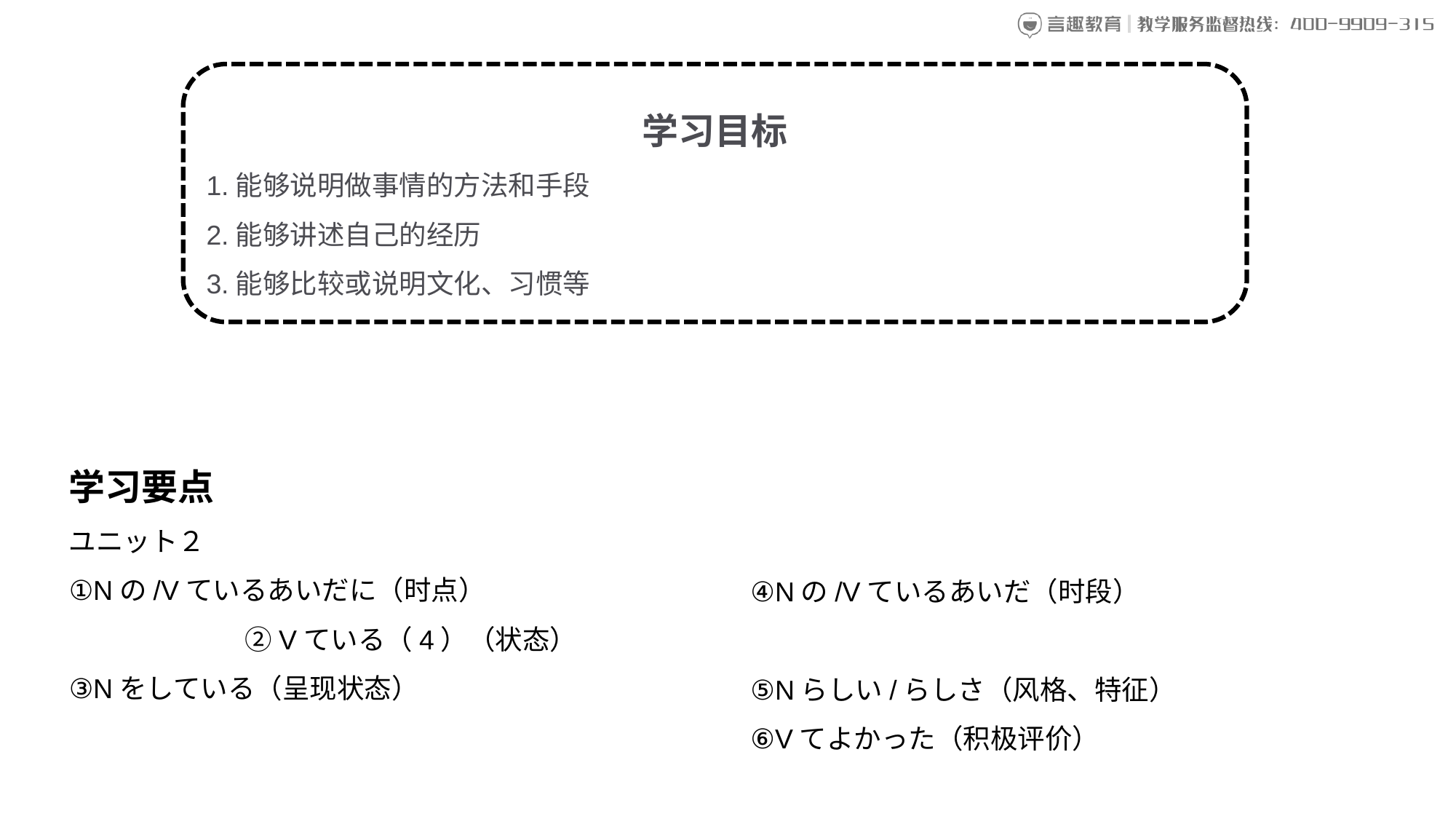

学习目标
1.能够说明做事情的方法和手段
2.能够讲述自己的经历
3.能够比较或说明文化、习惯等
学习要点
ユニット２
①Nの/Vているあいだに（时点）　　　　　　　　　　　  ➁Vている（4）（状态）
③Nをしている（呈现状态）

④Nの/Vているあいだ（时段）
⑤Nらしい/らしさ（风格、特征）
⑥Vてよかった（积极评价）